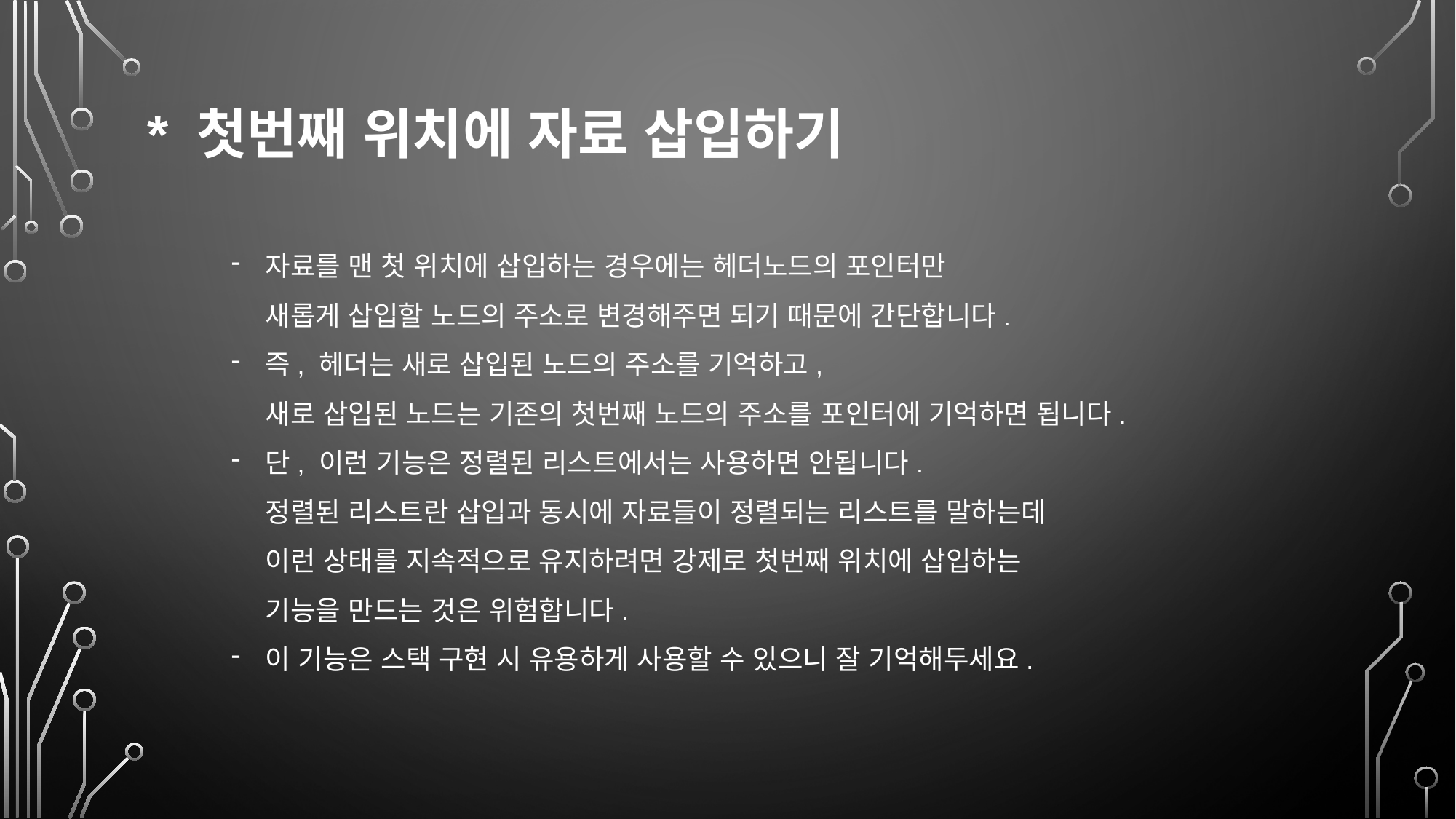

* 첫번째 위치에 자료 삽입하기
자료를 맨 첫 위치에 삽입하는 경우에는 헤더노드의 포인터만
새롭게 삽입할 노드의 주소로 변경해주면 되기 때문에 간단합니다.
즉, 헤더는 새로 삽입된 노드의 주소를 기억하고,
새로 삽입된 노드는 기존의 첫번째 노드의 주소를 포인터에 기억하면 됩니다.
단, 이런 기능은 정렬된 리스트에서는 사용하면 안됩니다.
정렬된 리스트란 삽입과 동시에 자료들이 정렬되는 리스트를 말하는데
이런 상태를 지속적으로 유지하려면 강제로 첫번째 위치에 삽입하는
기능을 만드는 것은 위험합니다.
이 기능은 스택 구현 시 유용하게 사용할 수 있으니 잘 기억해두세요.